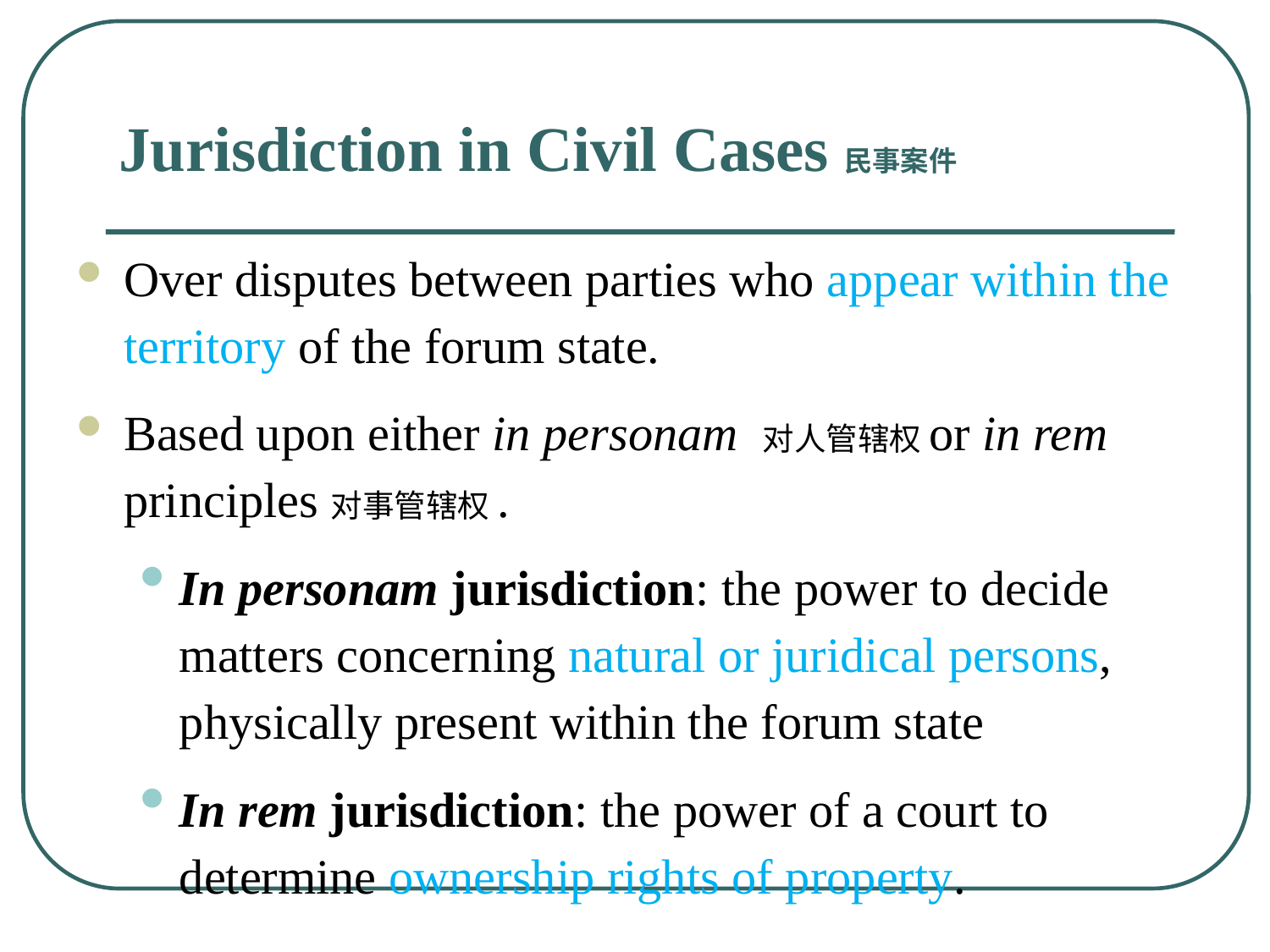

# Jurisdiction in Civil Cases民事案件
Over disputes between parties who appear within the territory of the forum state.
Based upon either in personam 对人管辖权or in rem principles对事管辖权.
In personam jurisdiction: the power to decide matters concerning natural or juridical persons, physically present within the forum state
In rem jurisdiction: the power of a court to determine ownership rights of property.